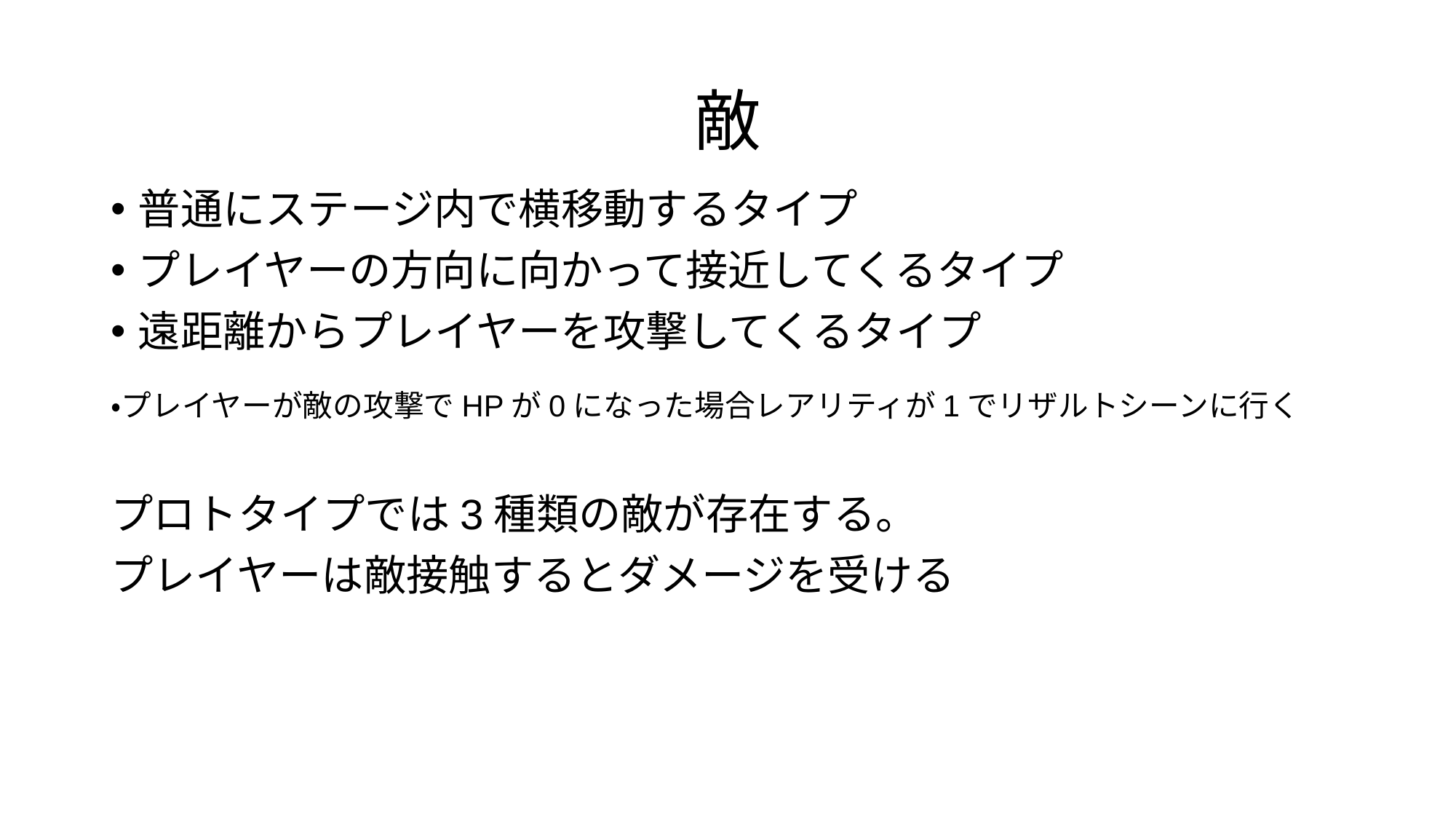

# 敵
普通にステージ内で横移動するタイプ
プレイヤーの方向に向かって接近してくるタイプ
遠距離からプレイヤーを攻撃してくるタイプ

プロトタイプでは3種類の敵が存在する。
プレイヤーは敵接触するとダメージを受ける
・プレイヤーが敵の攻撃でHPが0になった場合レアリティが1でリザルトシーンに行く